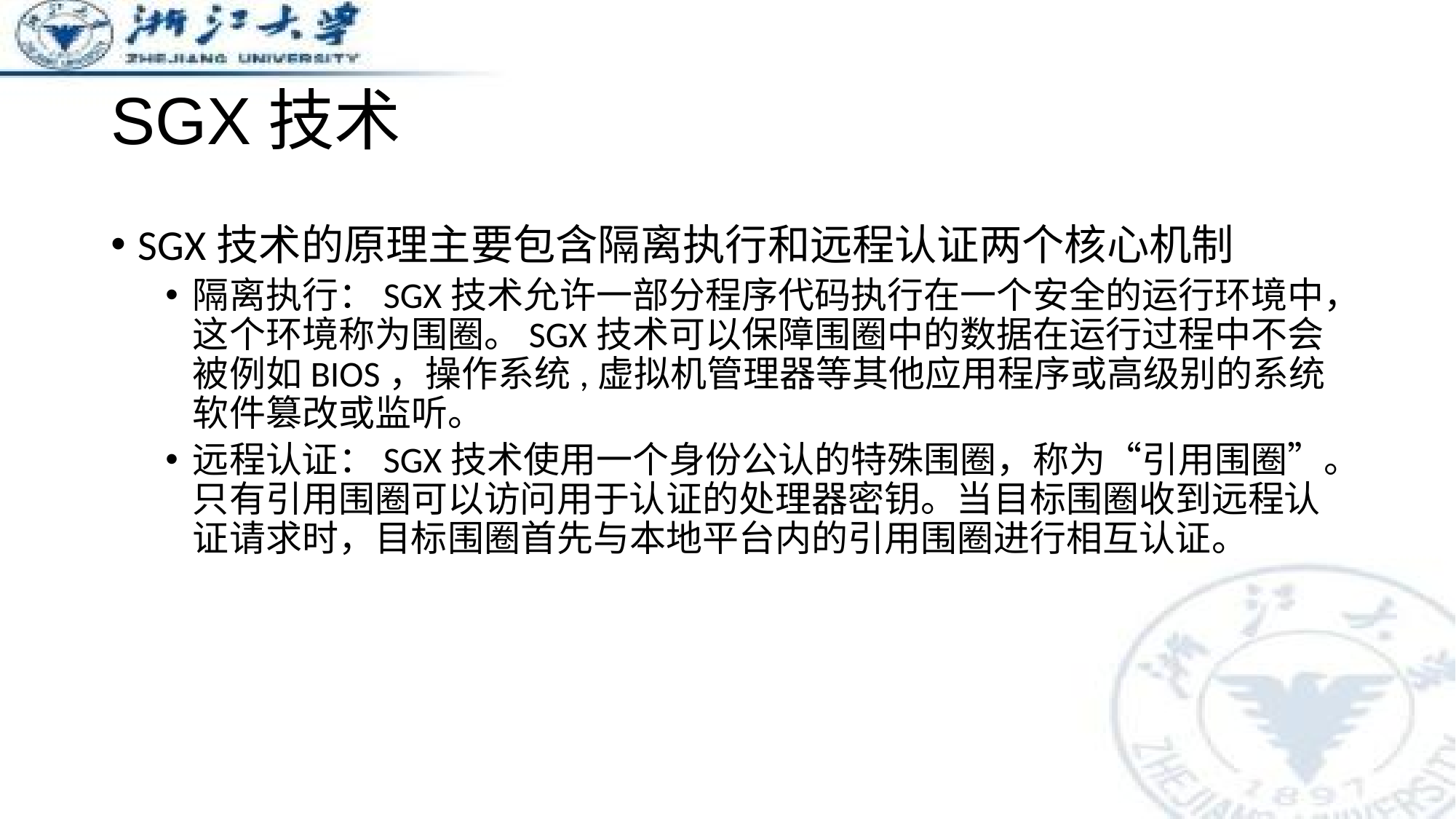

# SGX技术
SGX技术的原理主要包含隔离执行和远程认证两个核心机制
隔离执行：SGX技术允许一部分程序代码执行在一个安全的运行环境中，这个环境称为围圈。SGX技术可以保障围圈中的数据在运行过程中不会被例如BIOS，操作系统,虚拟机管理器等其他应用程序或高级别的系统软件篡改或监听。
远程认证：SGX技术使用一个身份公认的特殊围圈，称为“引用围圈”。只有引用围圈可以访问用于认证的处理器密钥。当目标围圈收到远程认证请求时，目标围圈首先与本地平台内的引用围圈进行相互认证。